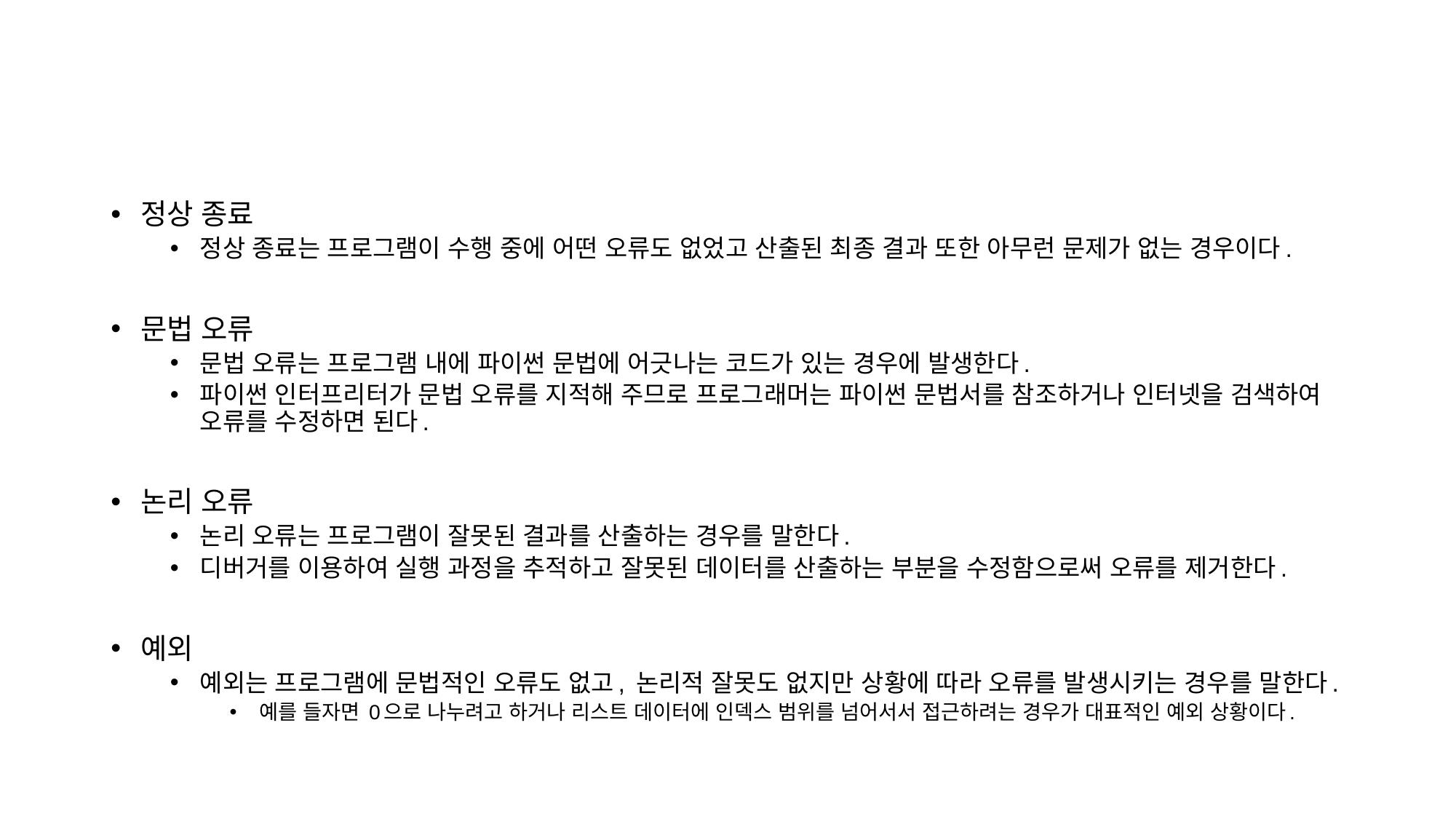

정상 종료
정상 종료는 프로그램이 수행 중에 어떤 오류도 없었고 산출된 최종 결과 또한 아무런 문제가 없는 경우이다.

문법 오류
문법 오류는 프로그램 내에 파이썬 문법에 어긋나는 코드가 있는 경우에 발생한다.
파이썬 인터프리터가 문법 오류를 지적해 주므로 프로그래머는 파이썬 문법서를 참조하거나 인터넷을 검색하여 오류를 수정하면 된다.

논리 오류
논리 오류는 프로그램이 잘못된 결과를 산출하는 경우를 말한다.
디버거를 이용하여 실행 과정을 추적하고 잘못된 데이터를 산출하는 부분을 수정함으로써 오류를 제거한다.

예외
예외는 프로그램에 문법적인 오류도 없고, 논리적 잘못도 없지만 상황에 따라 오류를 발생시키는 경우를 말한다.
예를 들자면 0으로 나누려고 하거나 리스트 데이터에 인덱스 범위를 넘어서서 접근하려는 경우가 대표적인 예외 상황이다.